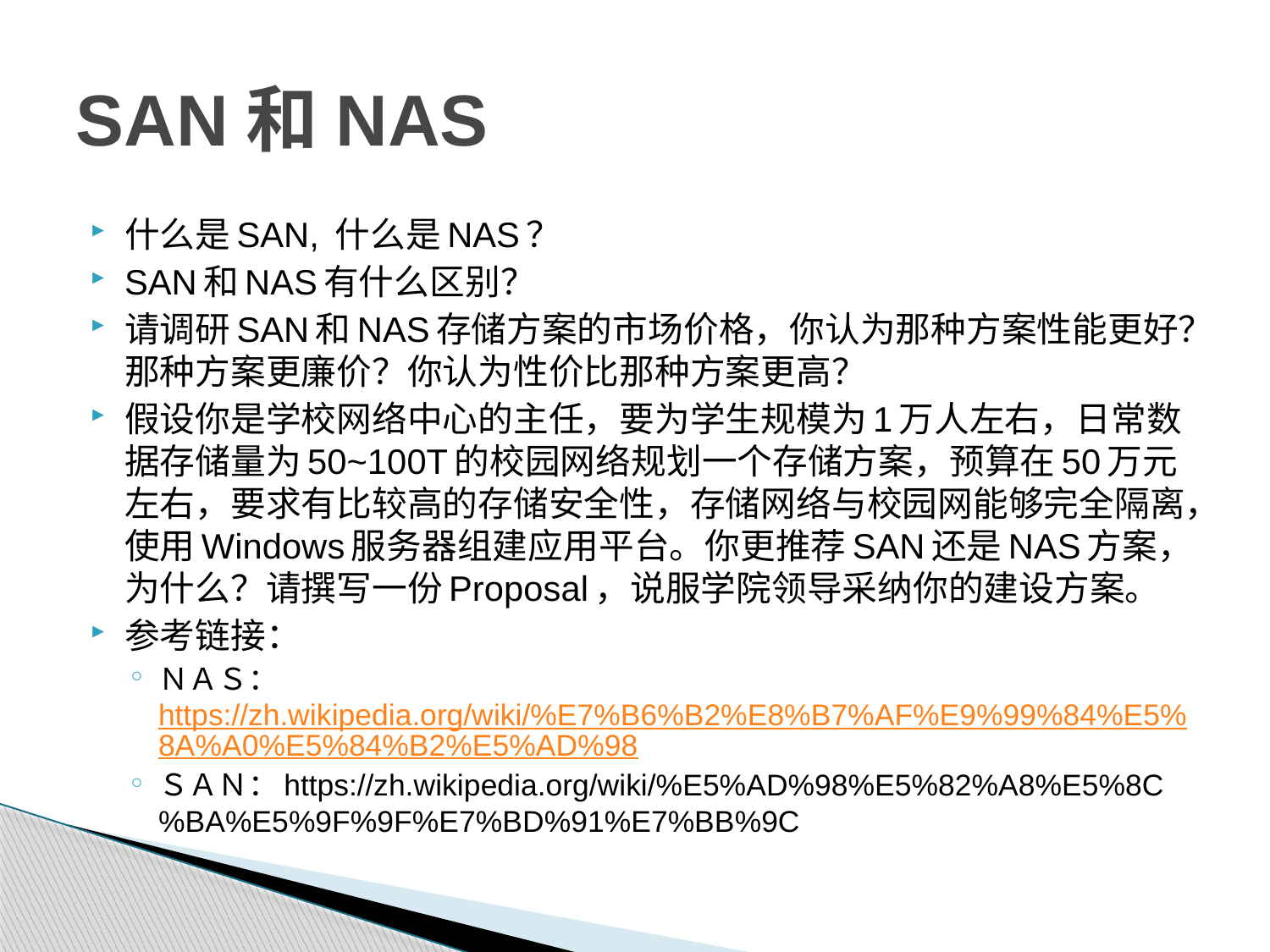

# SAN和NAS
什么是SAN, 什么是NAS？
SAN和NAS有什么区别？
请调研SAN和NAS存储方案的市场价格，你认为那种方案性能更好？那种方案更廉价？你认为性价比那种方案更高？
假设你是学校网络中心的主任，要为学生规模为1万人左右，日常数据存储量为50~100T的校园网络规划一个存储方案，预算在50万元左右，要求有比较高的存储安全性，存储网络与校园网能够完全隔离，使用Windows服务器组建应用平台。你更推荐SAN还是NAS方案，为什么？请撰写一份Proposal，说服学院领导采纳你的建设方案。
参考链接：
ＮＡＳ：https://zh.wikipedia.org/wiki/%E7%B6%B2%E8%B7%AF%E9%99%84%E5%8A%A0%E5%84%B2%E5%AD%98
ＳＡＮ：https://zh.wikipedia.org/wiki/%E5%AD%98%E5%82%A8%E5%8C%BA%E5%9F%9F%E7%BD%91%E7%BB%9C